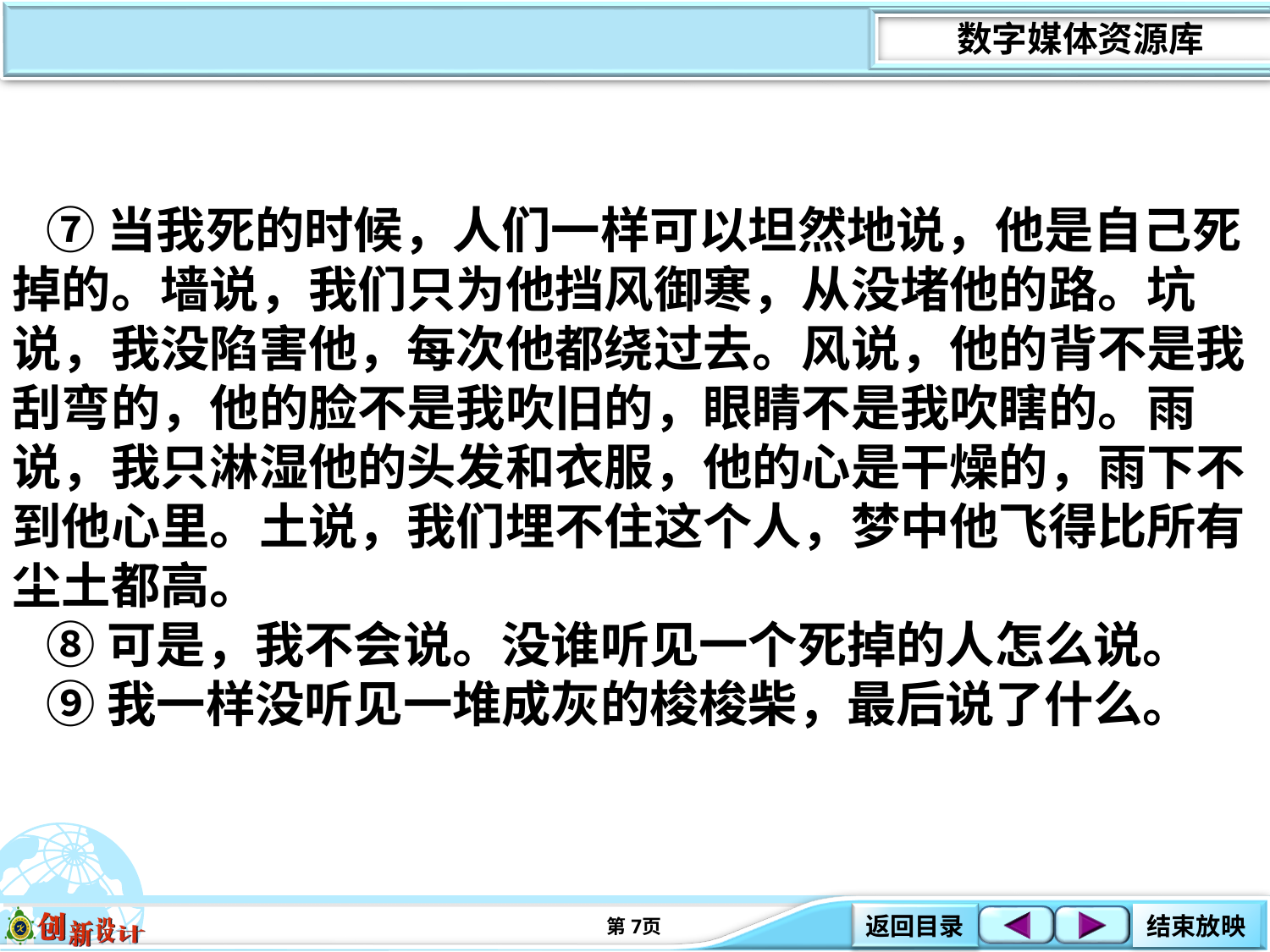

⑦当我死的时候，人们一样可以坦然地说，他是自己死掉的。墙说，我们只为他挡风御寒，从没堵他的路。坑说，我没陷害他，每次他都绕过去。风说，他的背不是我刮弯的，他的脸不是我吹旧的，眼睛不是我吹瞎的。雨说，我只淋湿他的头发和衣服，他的心是干燥的，雨下不到他心里。土说，我们埋不住这个人，梦中他飞得比所有尘土都高。
   ⑧可是，我不会说。没谁听见一个死掉的人怎么说。
   ⑨我一样没听见一堆成灰的梭梭柴，最后说了什么。